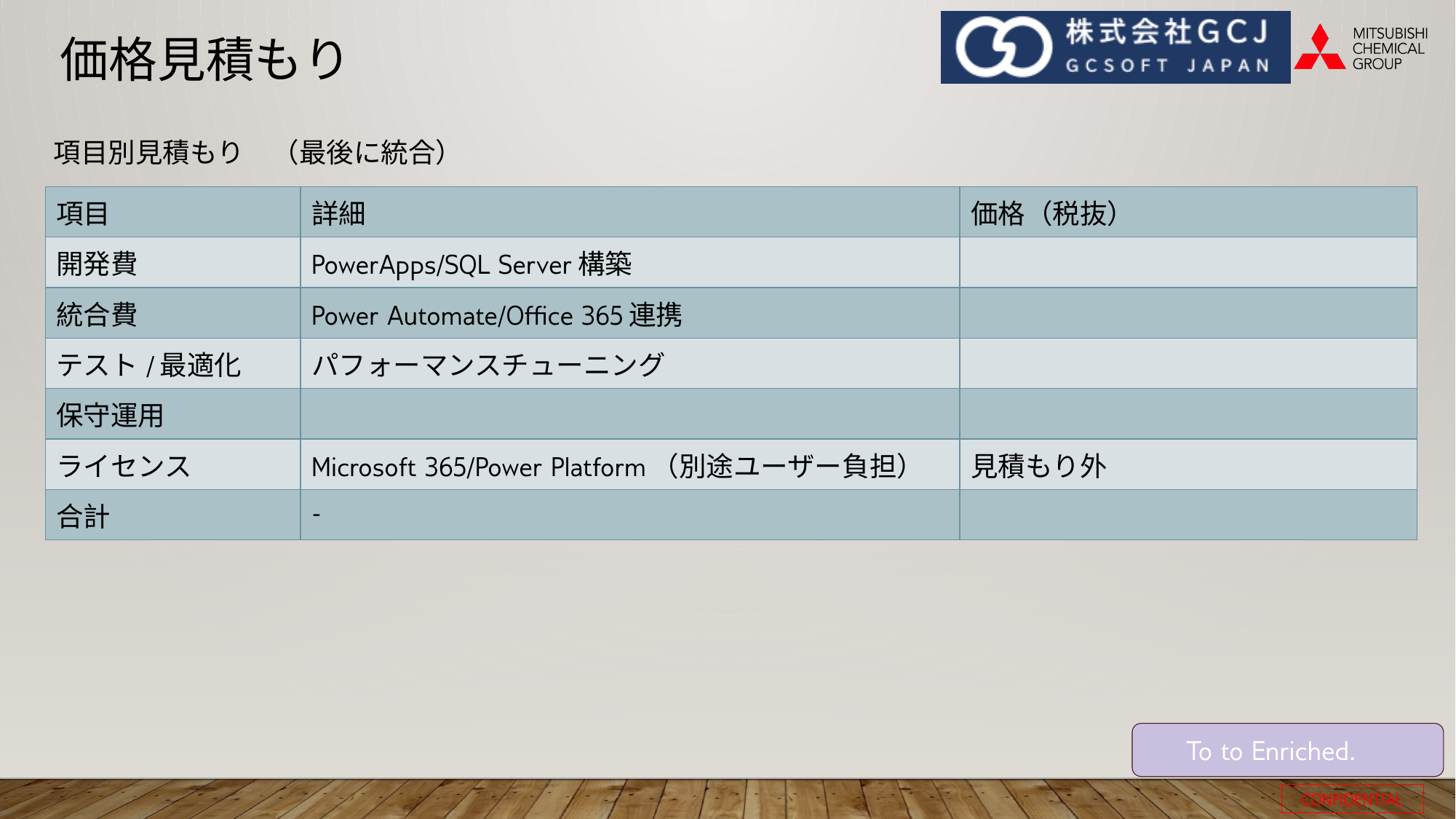

# 価格見積もり
項目別見積もり　（最後に統合）

| 項目 | 詳細 | 価格（税抜） |
| --- | --- | --- |
| 開発費 | PowerApps/SQL Server構築 |  |
| 統合費 | Power Automate/Office 365連携 |  |
| テスト/最適化 | パフォーマンスチューニング |  |
| 保守運用 |  |  |
| ライセンス | Microsoft 365/Power Platform（別途ユーザー負担） | 見積もり外 |
| 合計 | - |  |
To to Enriched.